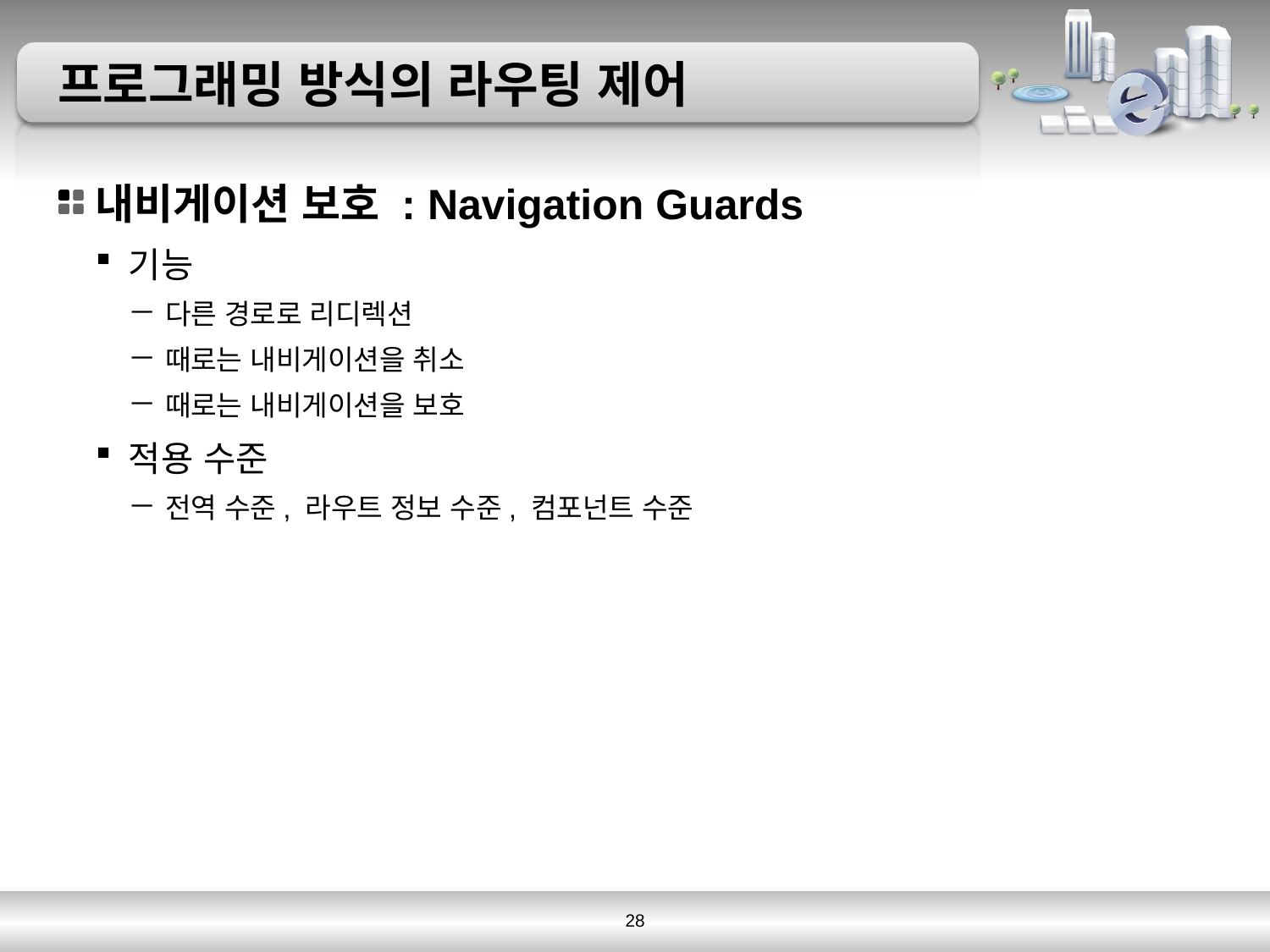

# 프로그래밍 방식의 라우팅 제어
내비게이션 보호 : Navigation Guards
기능
다른 경로로 리디렉션
때로는 내비게이션을 취소
때로는 내비게이션을 보호
적용 수준
전역 수준, 라우트 정보 수준, 컴포넌트 수준